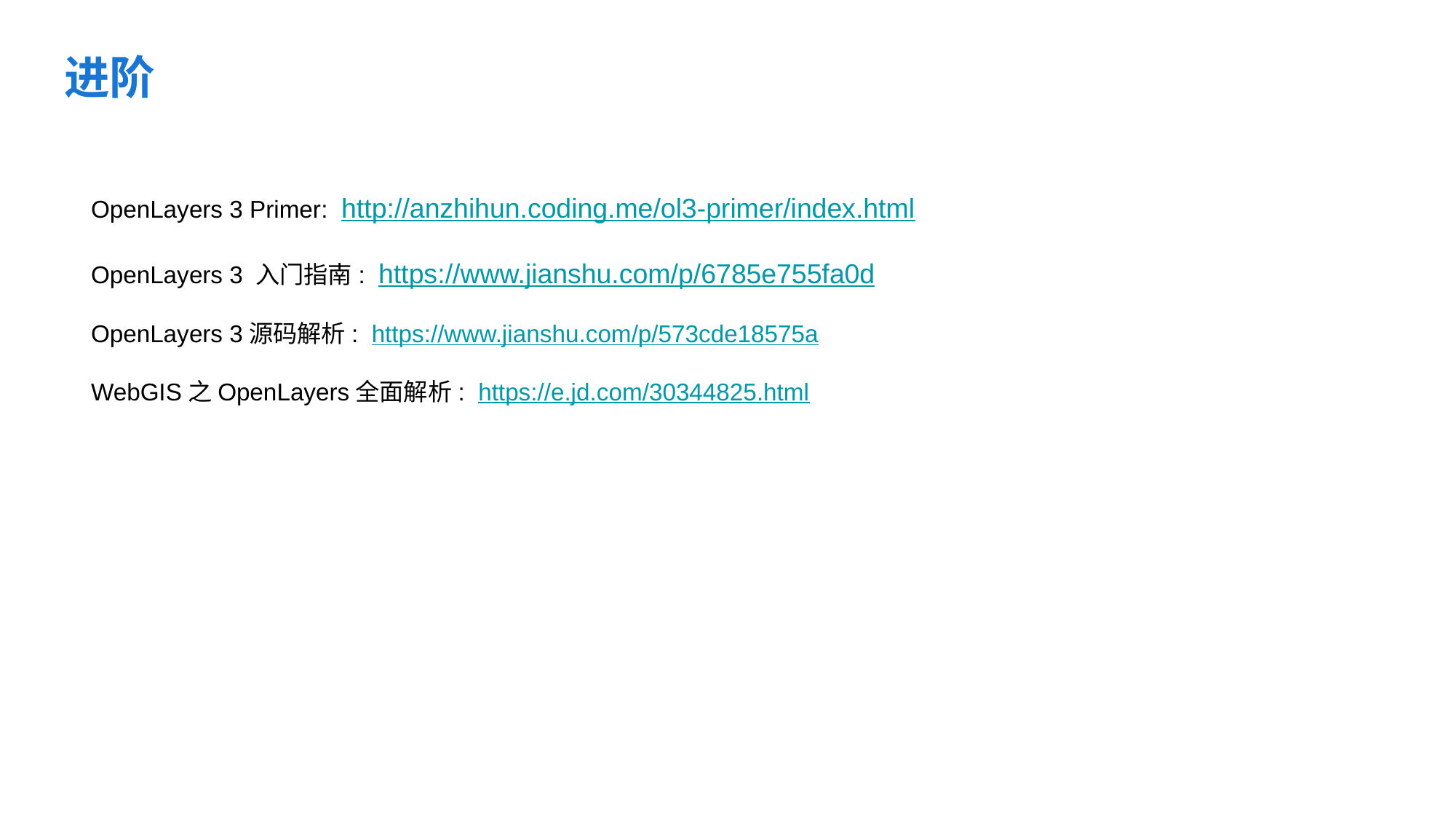

# 进阶
OpenLayers 3 Primer:  http://anzhihun.coding.me/ol3-primer/index.html
OpenLayers 3 入门指南:  https://www.jianshu.com/p/6785e755fa0d
OpenLayers 3源码解析:  https://www.jianshu.com/p/573cde18575a
WebGIS之OpenLayers全面解析:  https://e.jd.com/30344825.html